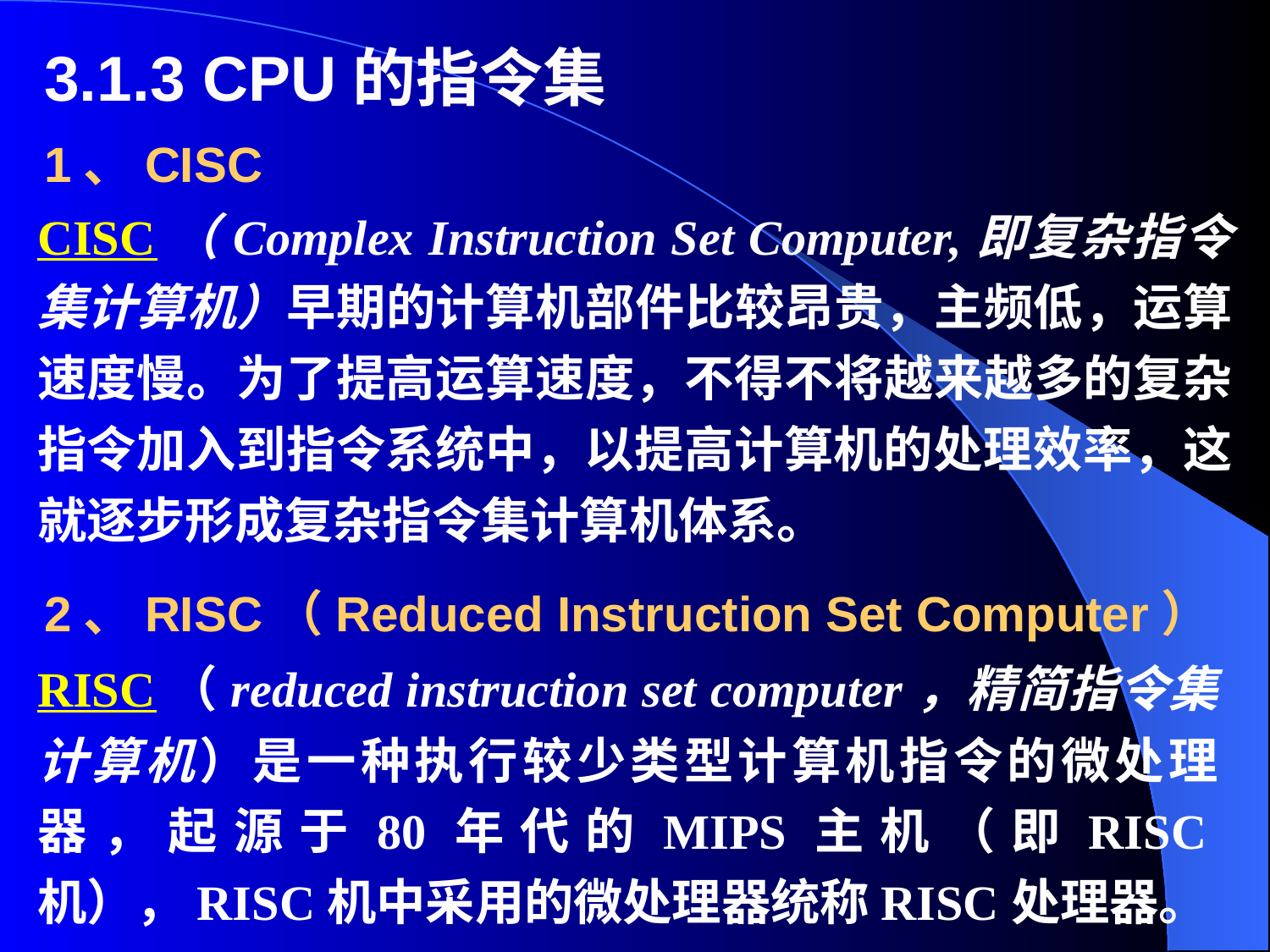

3.1.3 CPU的指令集
1、CISC
CISC（Complex Instruction Set Computer,即复杂指令集计算机）早期的计算机部件比较昂贵，主频低，运算速度慢。为了提高运算速度，不得不将越来越多的复杂指令加入到指令系统中，以提高计算机的处理效率，这就逐步形成复杂指令集计算机体系。
2、RISC（Reduced Instruction Set Computer）
RISC（reduced instruction set computer，精简指令集计算机）是一种执行较少类型计算机指令的微处理器，起源于80年代的MIPS主机（即RISC机），RISC机中采用的微处理器统称RISC处理器。